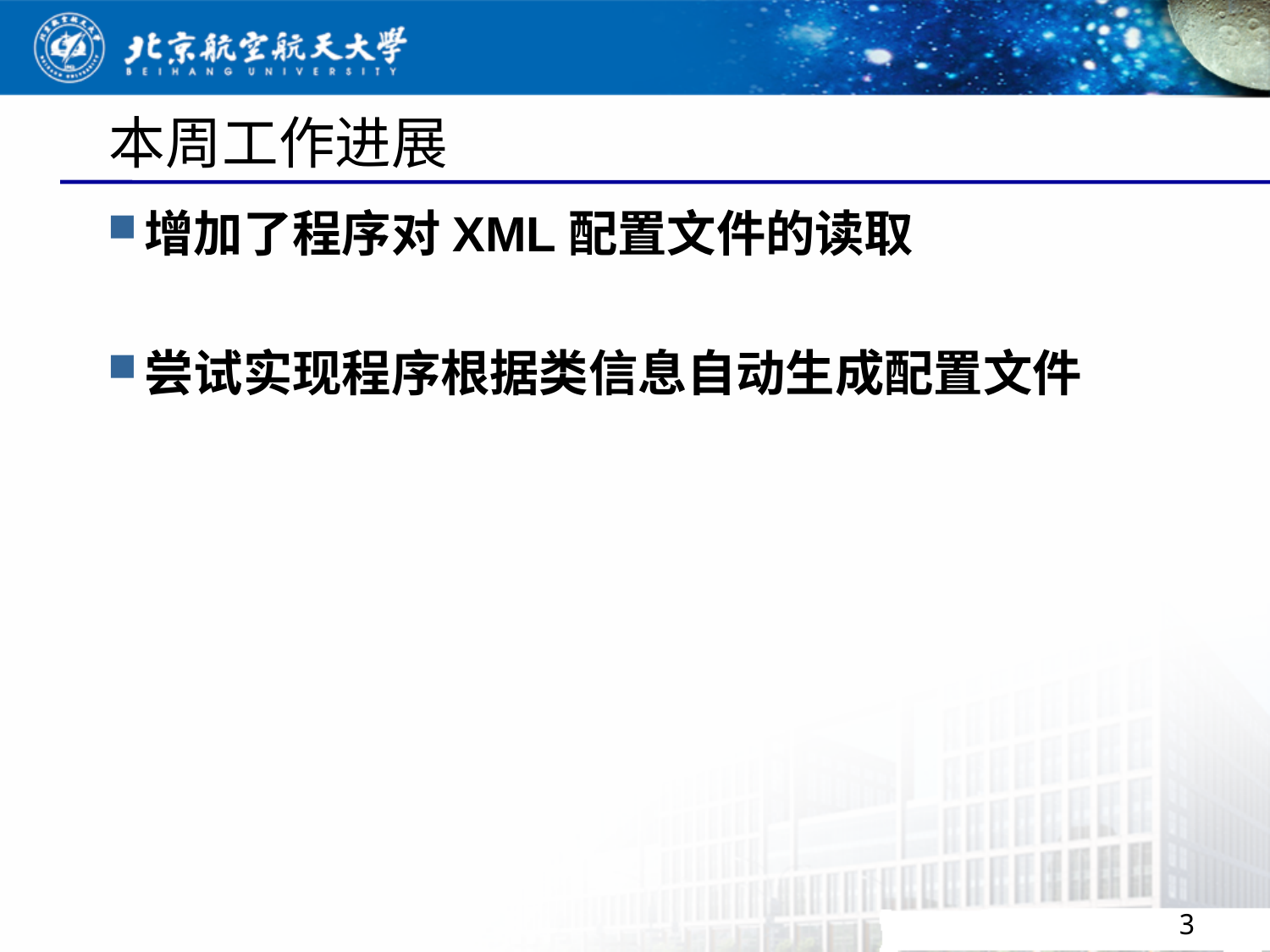

# 本周工作进展
增加了程序对XML配置文件的读取

尝试实现程序根据类信息自动生成配置文件